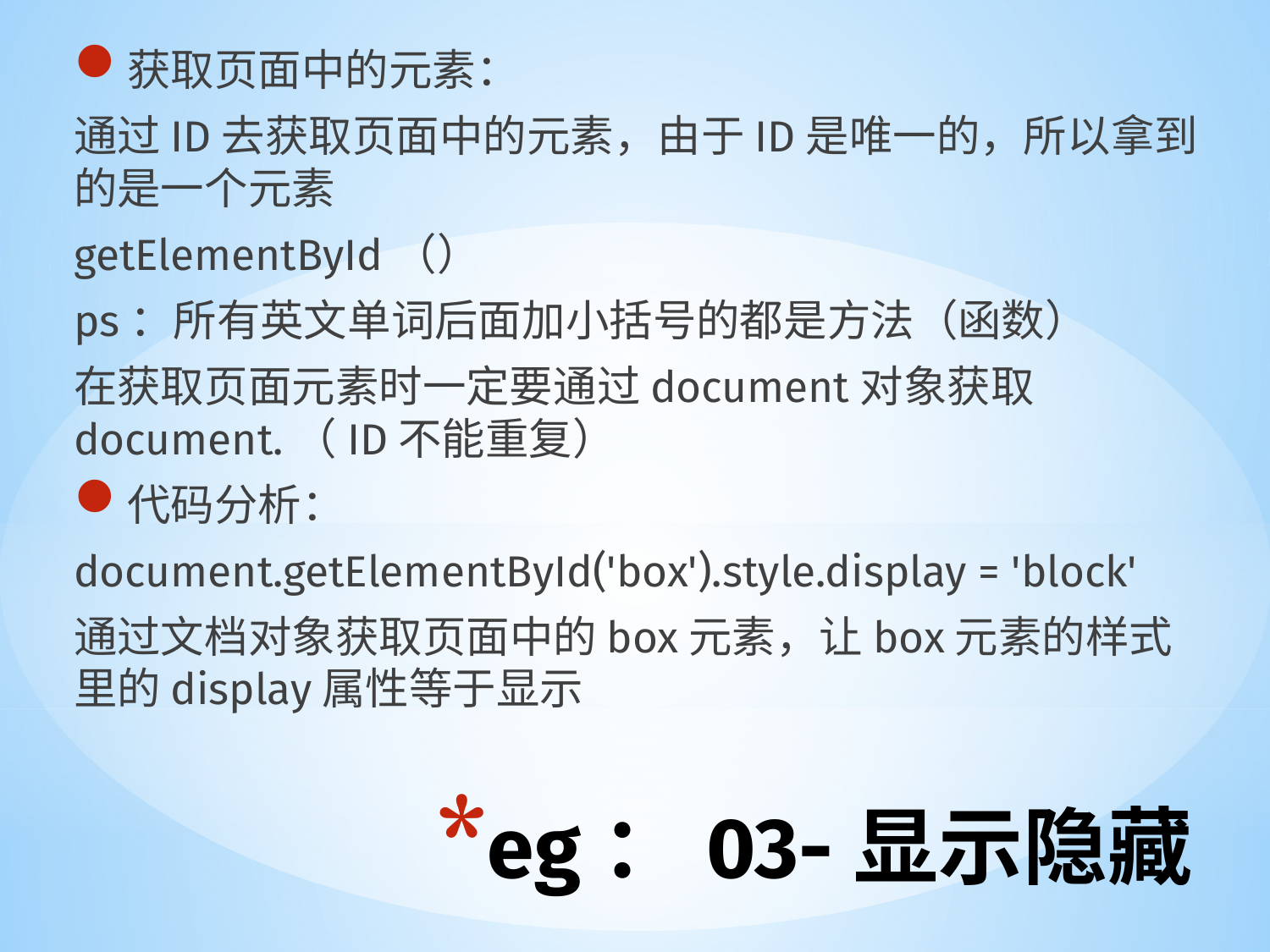

获取页面中的元素：
	通过ID去获取页面中的元素，由于ID是唯一的，所以拿到的是一个元素
	getElementById（）
	ps：所有英文单词后面加小括号的都是方法（函数）
	在获取页面元素时一定要通过document对象获取 document.（ID不能重复）
代码分析：
	document.getElementById('box').style.display = 'block'
	通过文档对象获取页面中的box元素，让box元素的样式里的display属性等于显示
# eg：03-显示隐藏